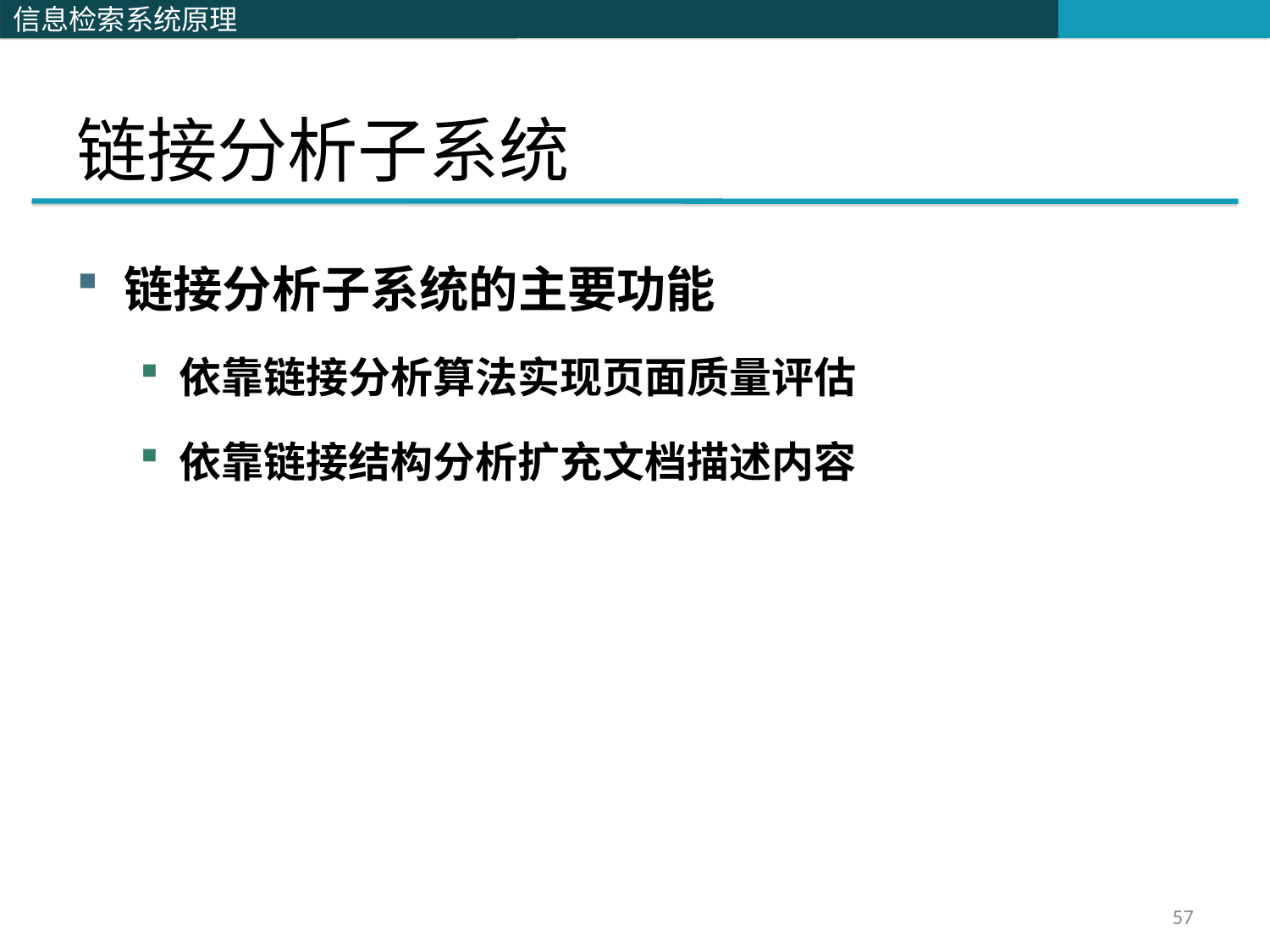

# 链接分析子系统
链接分析子系统的主要功能
依靠链接分析算法实现页面质量评估
依靠链接结构分析扩充文档描述内容

57